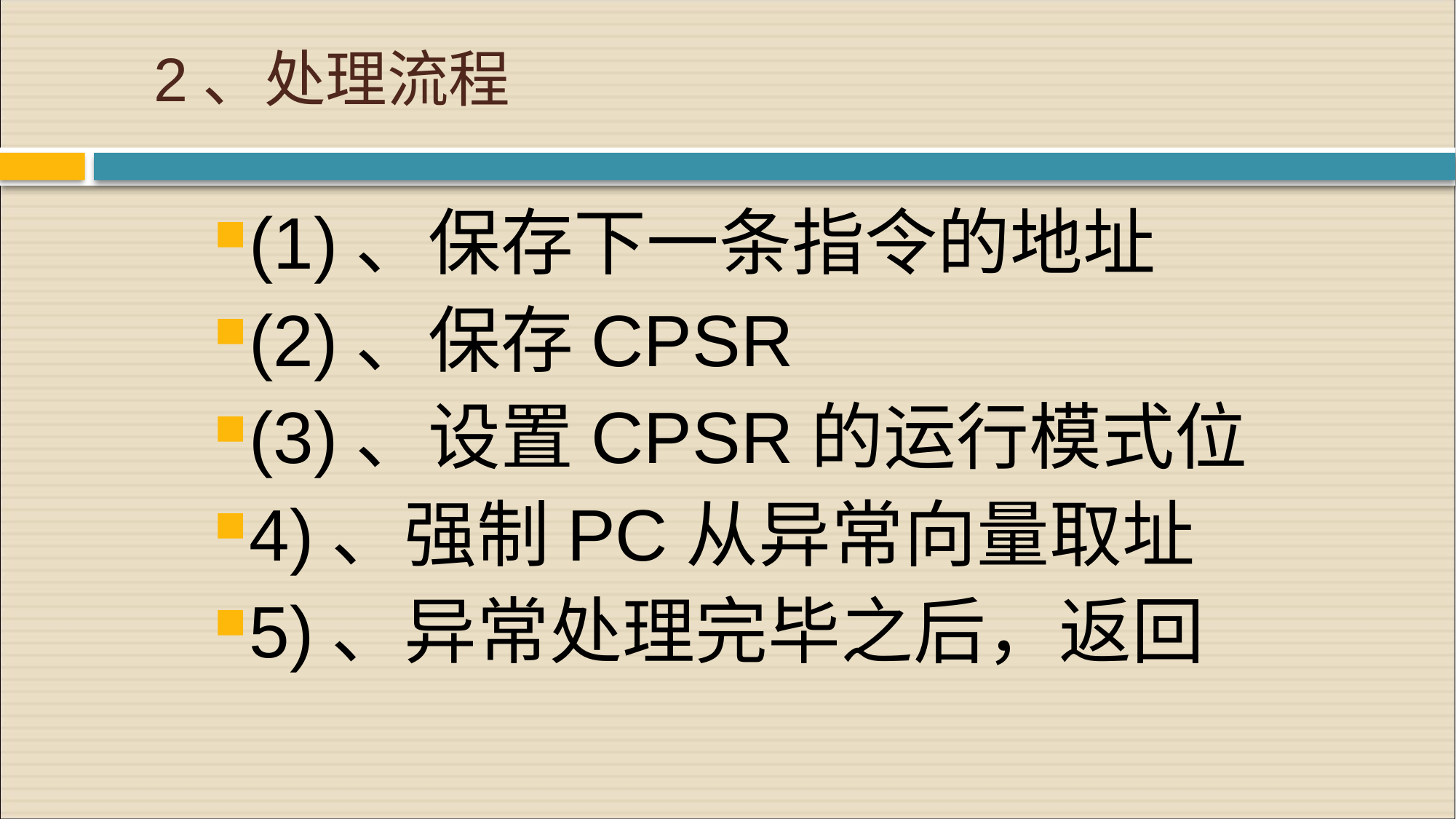

# 2、处理流程
(1)、保存下一条指令的地址
(2)、保存CPSR
(3)、设置CPSR的运行模式位
4)、强制PC从异常向量取址
5)、异常处理完毕之后，返回